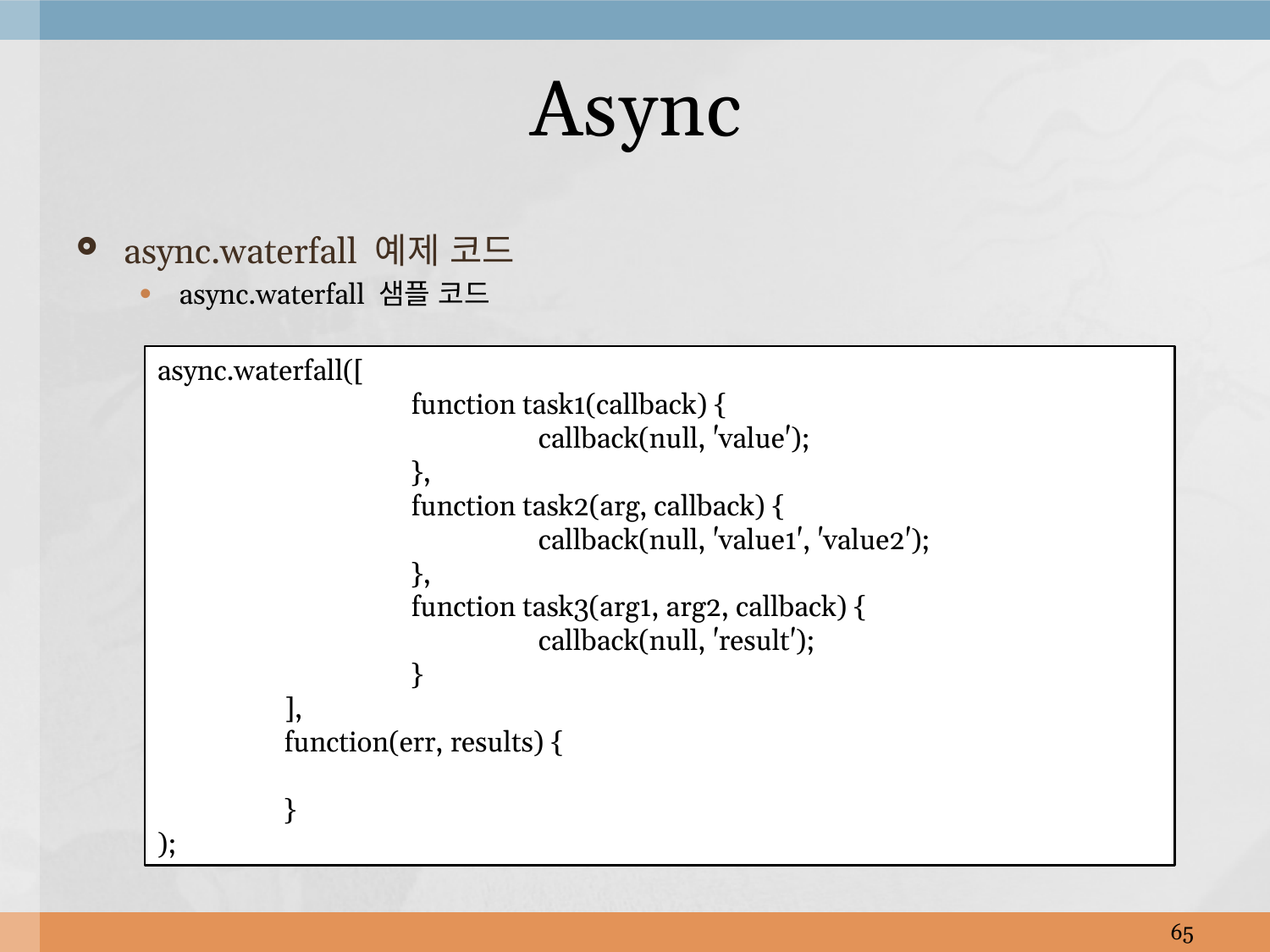

# Async
async.waterfall 예제 코드
async.waterfall 샘플 코드
async.waterfall([
		function task1(callback) {
			callback(null, 'value');
		},
		function task2(arg, callback) {
			callback(null, 'value1', 'value2');
		},
		function task3(arg1, arg2, callback) {
			callback(null, 'result');
		}
	],
	function(err, results) {

	}
);
65